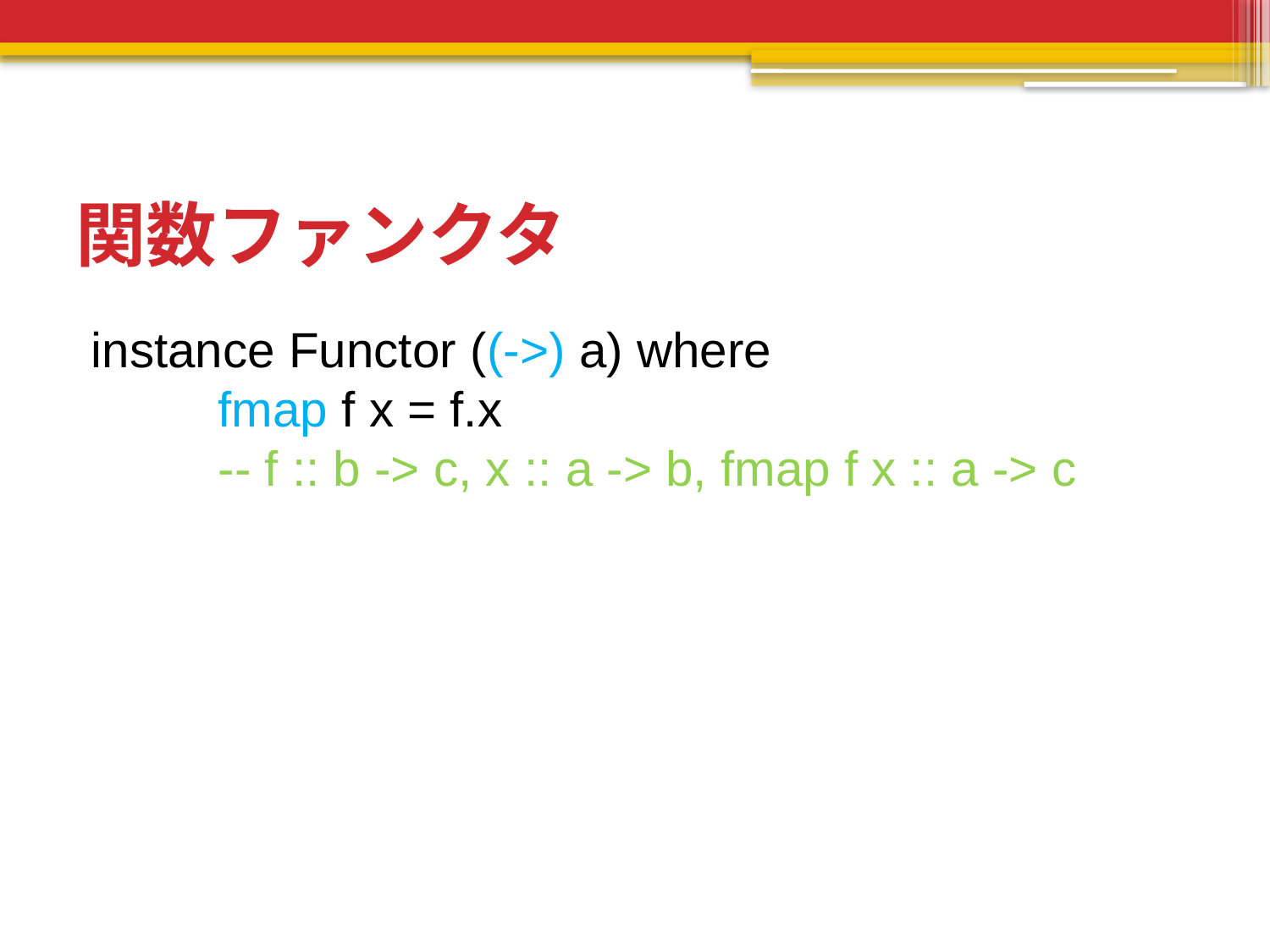

# 関数ファンクタ
instance Functor ((->) a) where
	fmap f x = f.x
	-- f :: b -> c, x :: a -> b, fmap f x :: a -> c